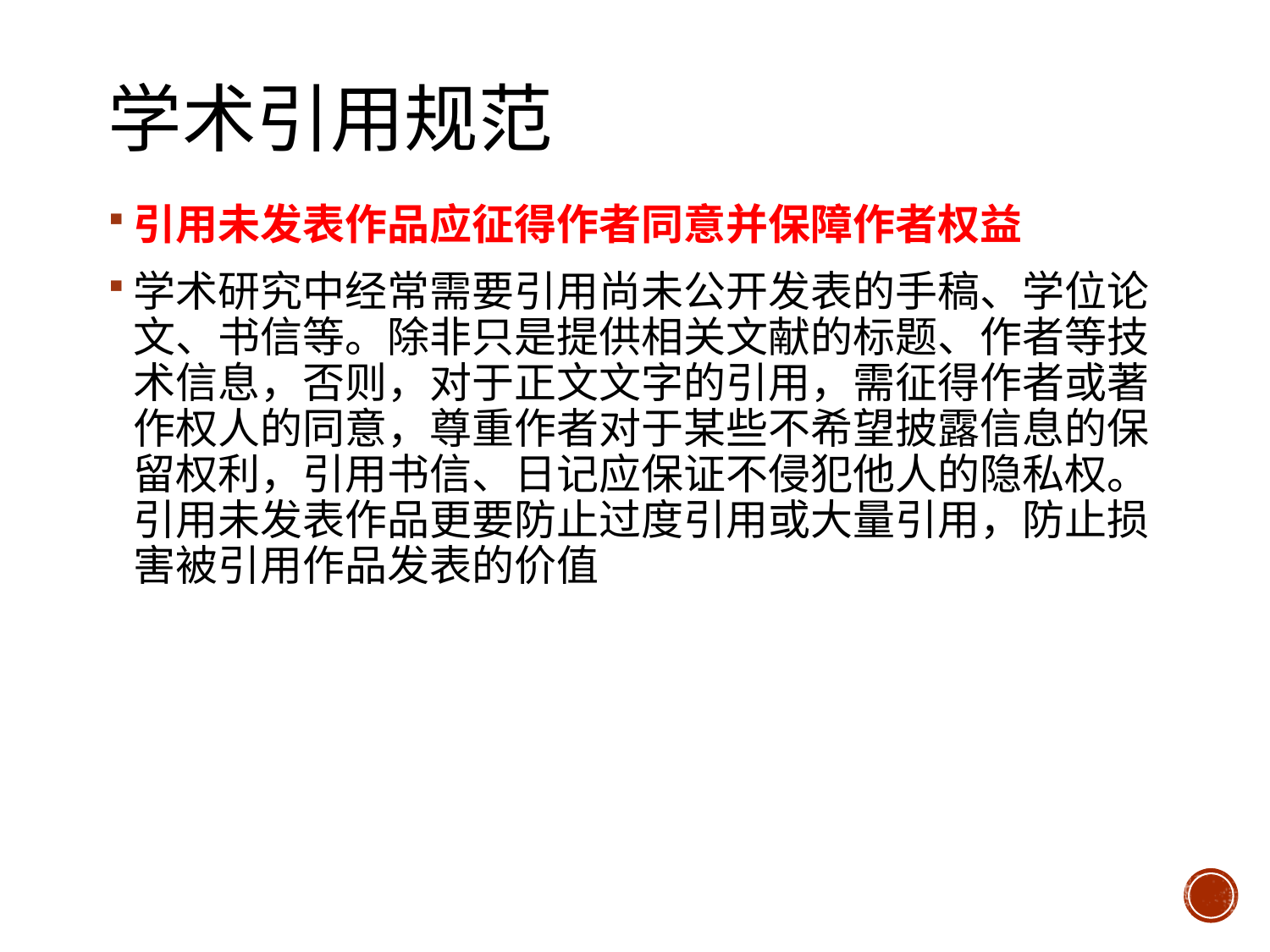

# 学术引用规范
引用未发表作品应征得作者同意并保障作者权益
学术研究中经常需要引用尚未公开发表的手稿、学位论文、书信等。除非只是提供相关文献的标题、作者等技术信息，否则，对于正文文字的引用，需征得作者或著作权人的同意，尊重作者对于某些不希望披露信息的保留权利，引用书信、日记应保证不侵犯他人的隐私权。引用未发表作品更要防止过度引用或大量引用，防止损害被引用作品发表的价值